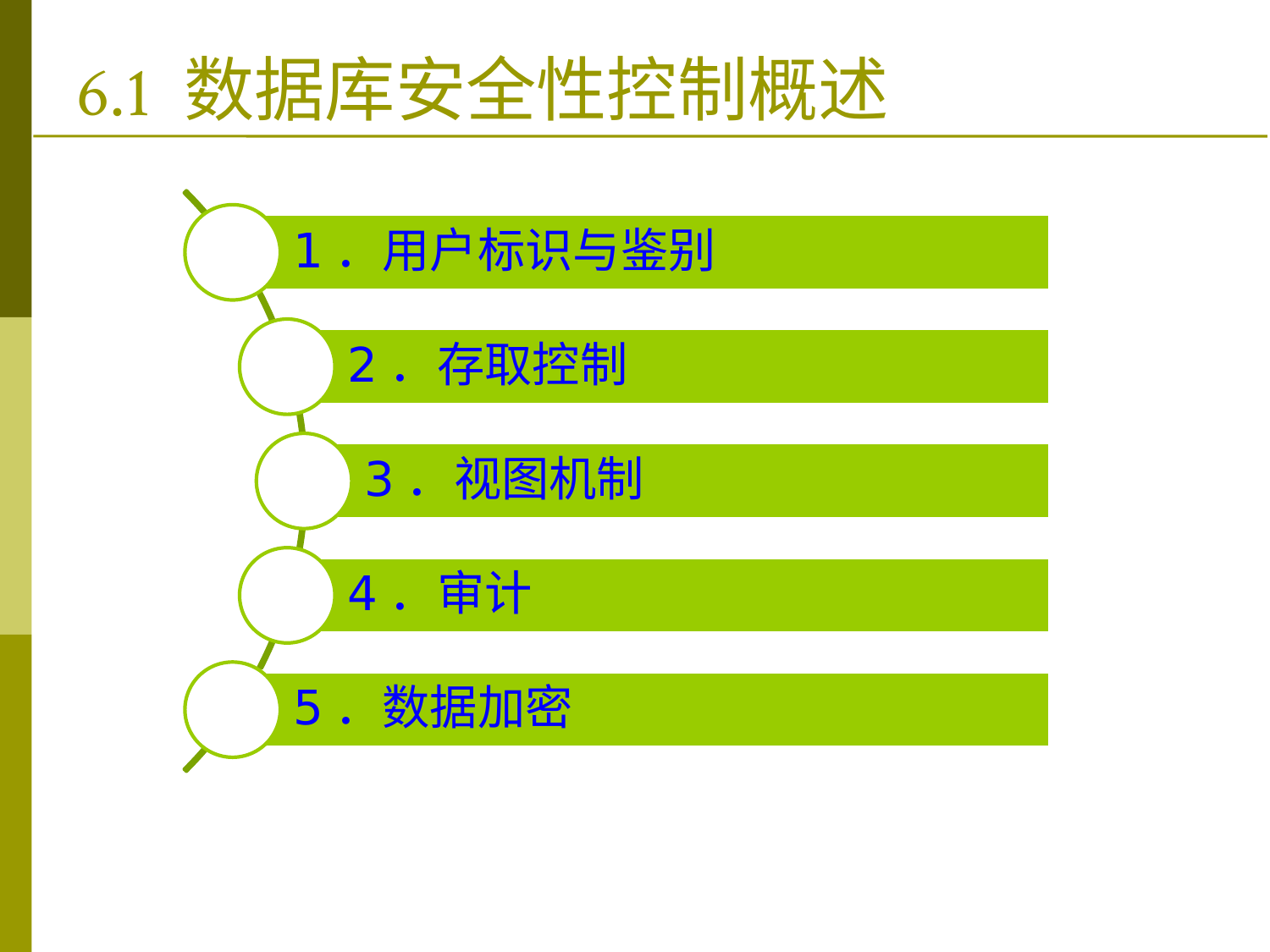

# 6.1 数据库安全性控制概述
1．用户标识与鉴别
2．存取控制
3．视图机制
4．审计
5．数据加密